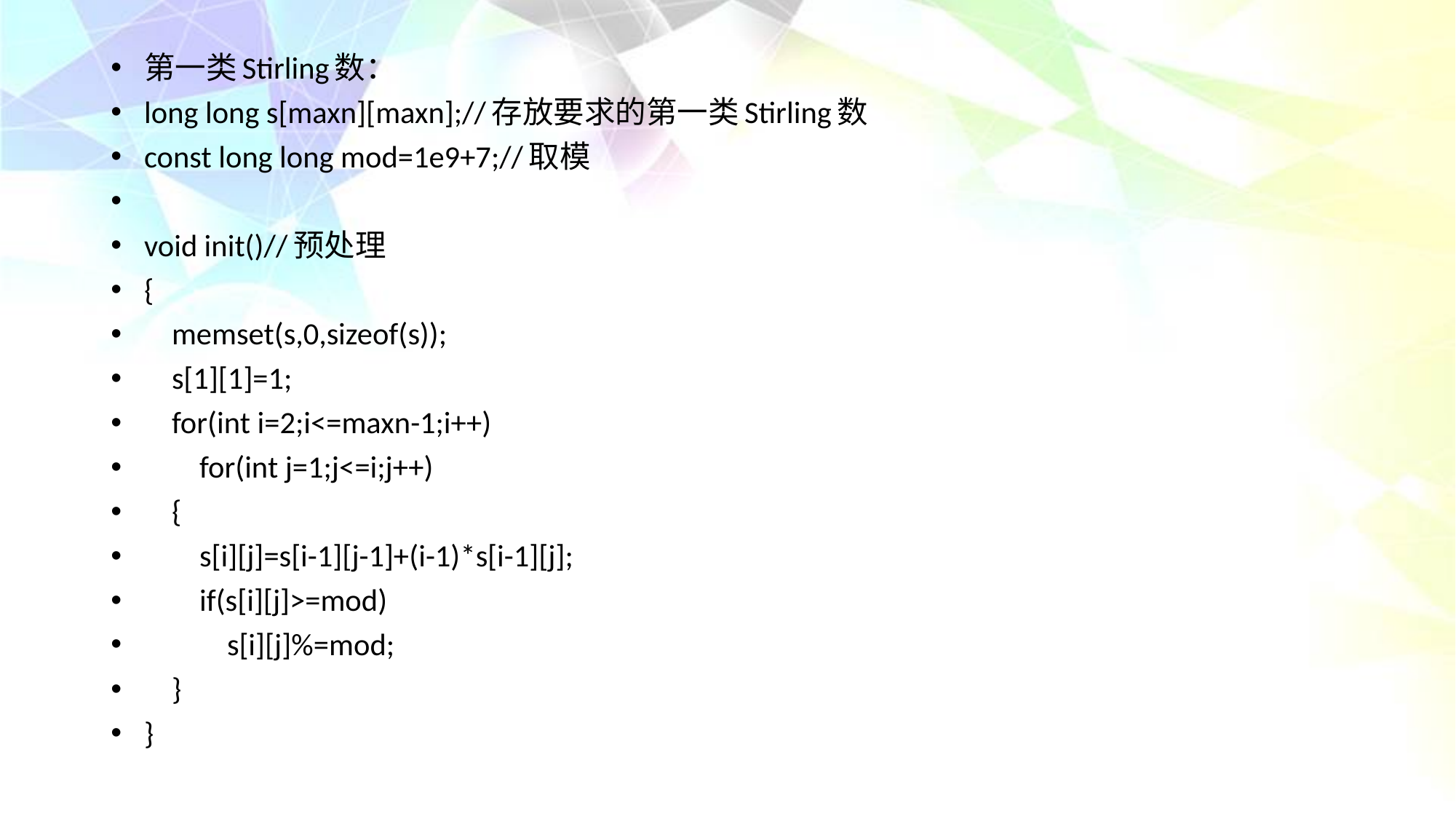

第一类Stirling数：
long long s[maxn][maxn];//存放要求的第一类Stirling数
const long long mod=1e9+7;//取模

void init()//预处理
{
    memset(s,0,sizeof(s));
    s[1][1]=1;
    for(int i=2;i<=maxn-1;i++)
        for(int j=1;j<=i;j++)
    {
        s[i][j]=s[i-1][j-1]+(i-1)*s[i-1][j];
        if(s[i][j]>=mod)
            s[i][j]%=mod;
    }
}